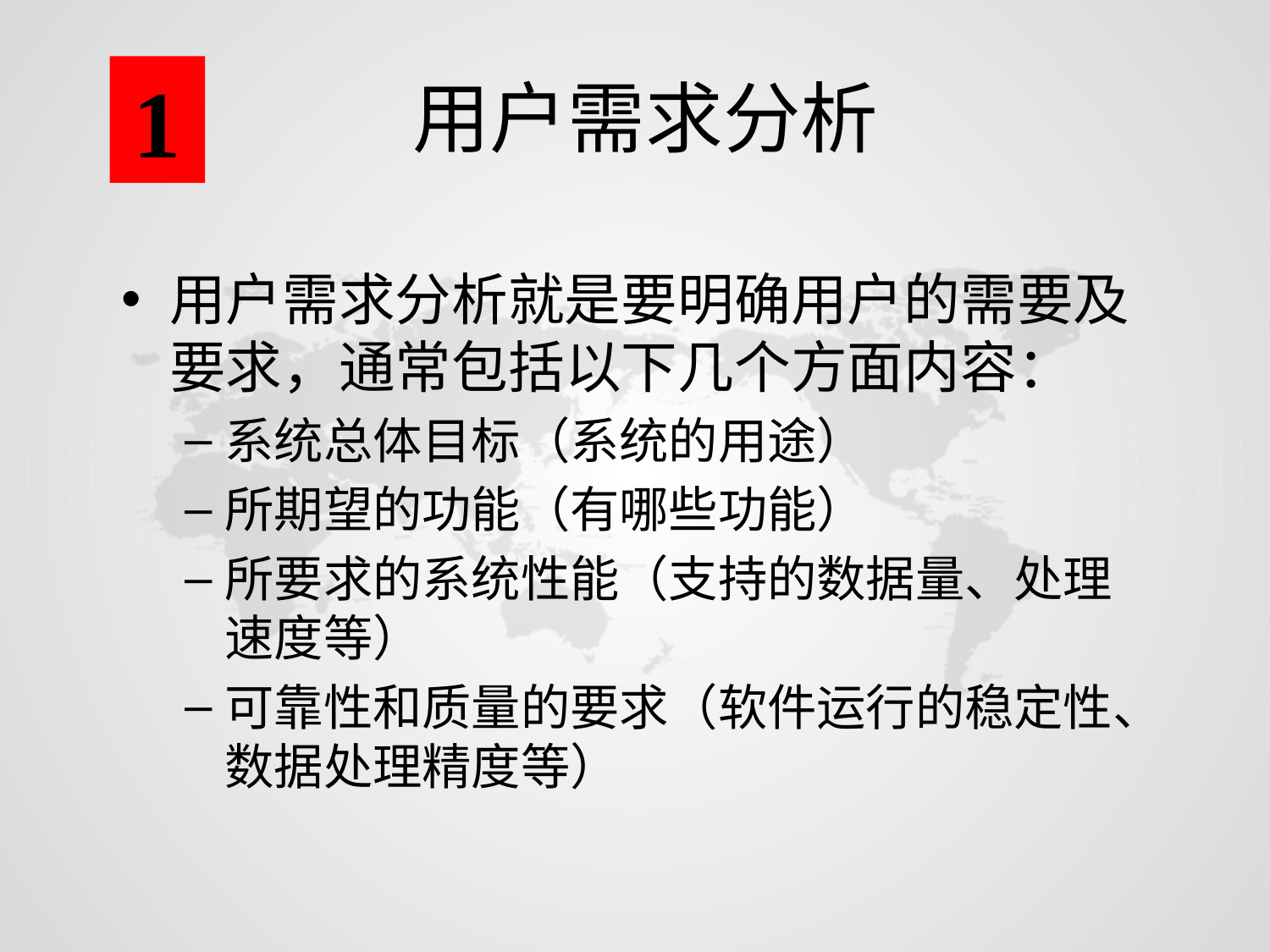

1
# 用户需求分析
用户需求分析就是要明确用户的需要及要求，通常包括以下几个方面内容：
系统总体目标（系统的用途）
所期望的功能（有哪些功能）
所要求的系统性能（支持的数据量、处理速度等）
可靠性和质量的要求（软件运行的稳定性、数据处理精度等）